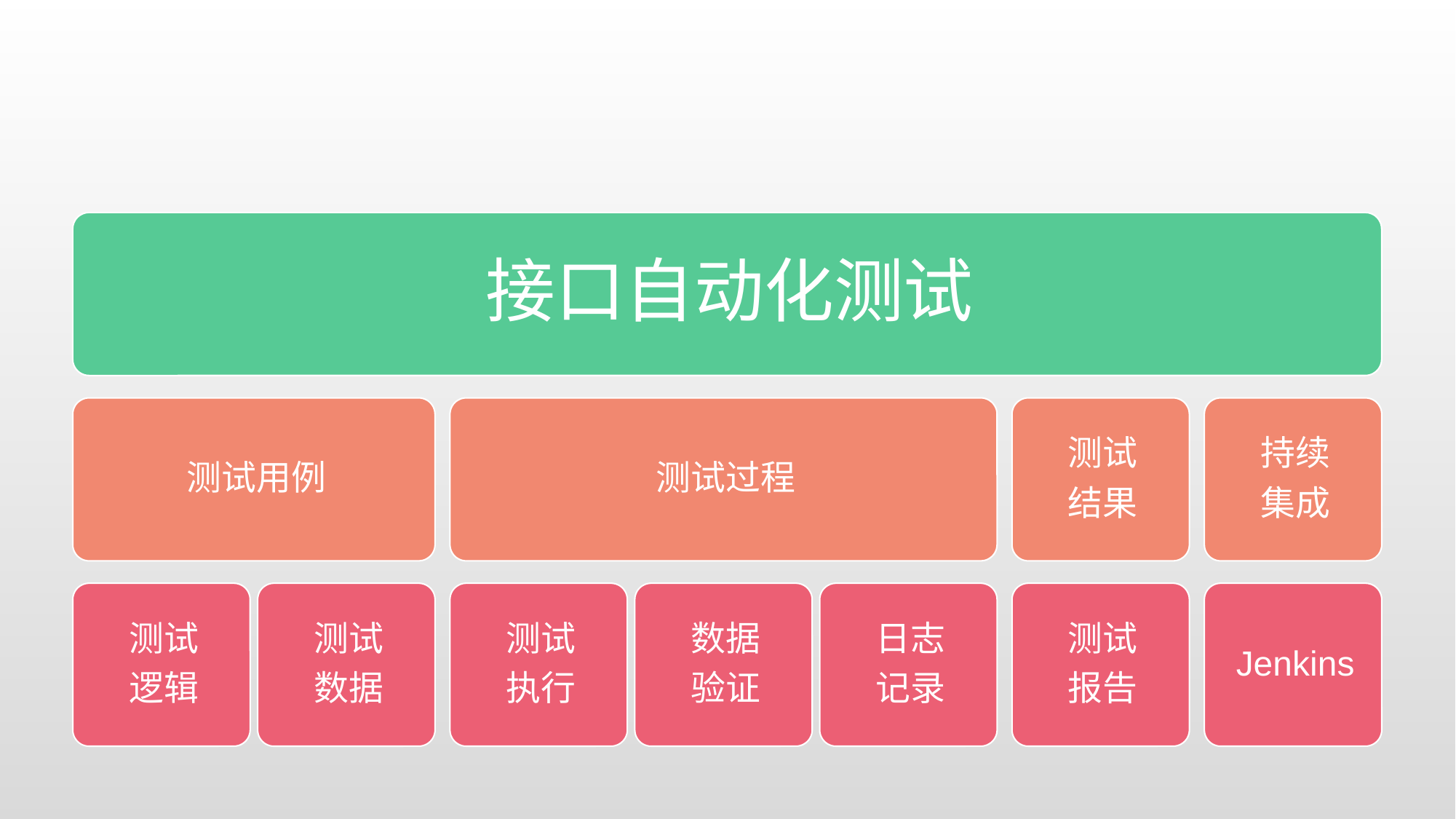

#
接口自动化测试
测试用例
测试
逻辑
测试
数据
测试过程
测试
执行
数据
验证
日志
记录
测试
结果
测试
报告
持续
集成
Jenkins